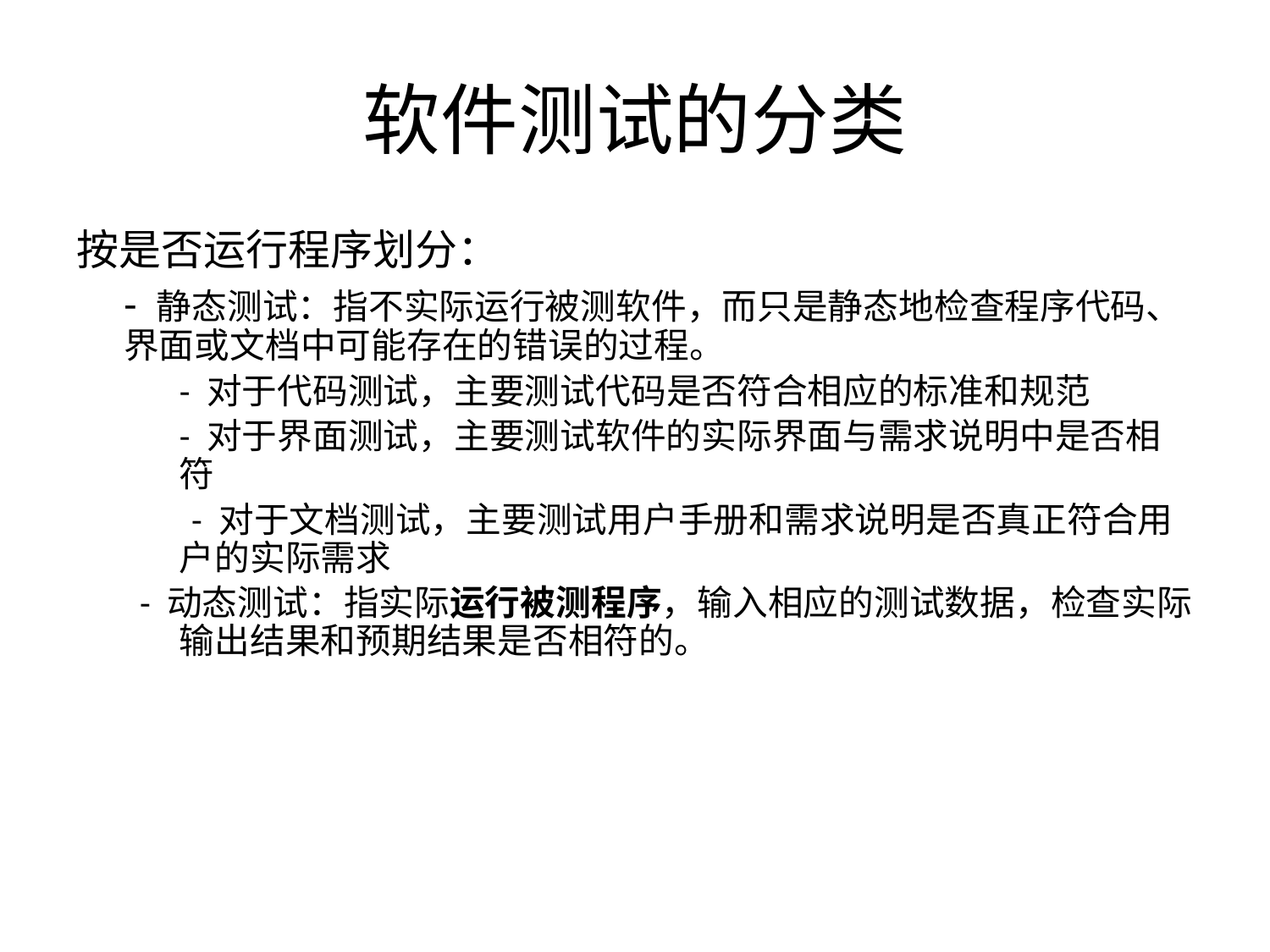

# 软件测试的分类
按是否运行程序划分：
	- 静态测试：指不实际运行被测软件，而只是静态地检查程序代码、界面或文档中可能存在的错误的过程。
	- 对于代码测试，主要测试代码是否符合相应的标准和规范
	- 对于界面测试，主要测试软件的实际界面与需求说明中是否相符
　 - 对于文档测试，主要测试用户手册和需求说明是否真正符合用户的实际需求
- 动态测试：指实际运行被测程序，输入相应的测试数据，检查实际输出结果和预期结果是否相符的。